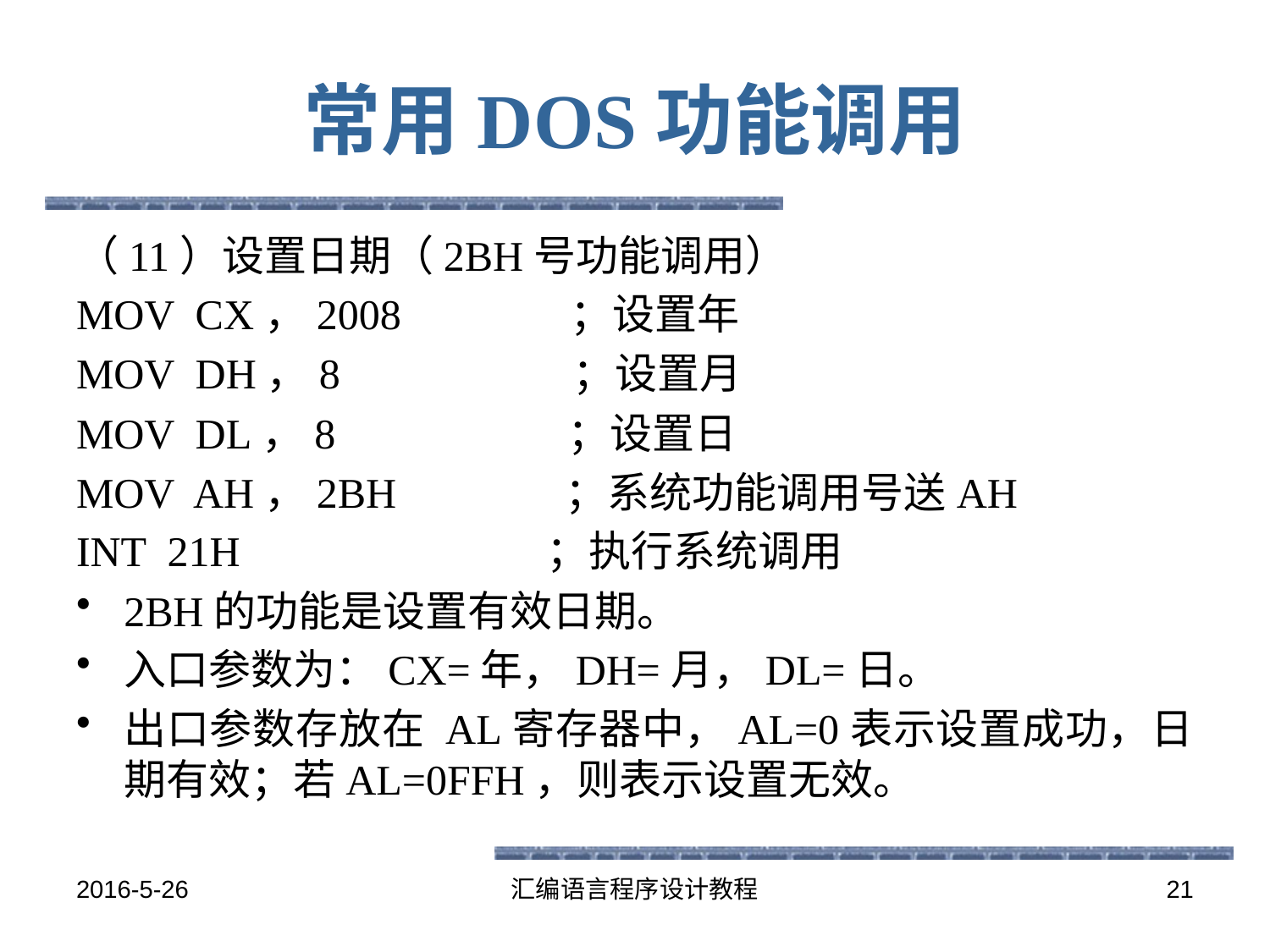

# 常用DOS功能调用
（11）设置日期（2BH号功能调用）
MOV  CX，2008               ；设置年
MOV  DH，8                     ；设置月
MOV  DL，8                     ；设置日
MOV  AH，2BH               ；系统功能调用号送AH
INT  21H                            ；执行系统调用
2BH的功能是设置有效日期。
入口参数为：CX=年，DH=月，DL=日。
出口参数存放在 AL寄存器中，AL=0表示设置成功，日期有效；若AL=0FFH，则表示设置无效。
2016-5-26
汇编语言程序设计教程
21